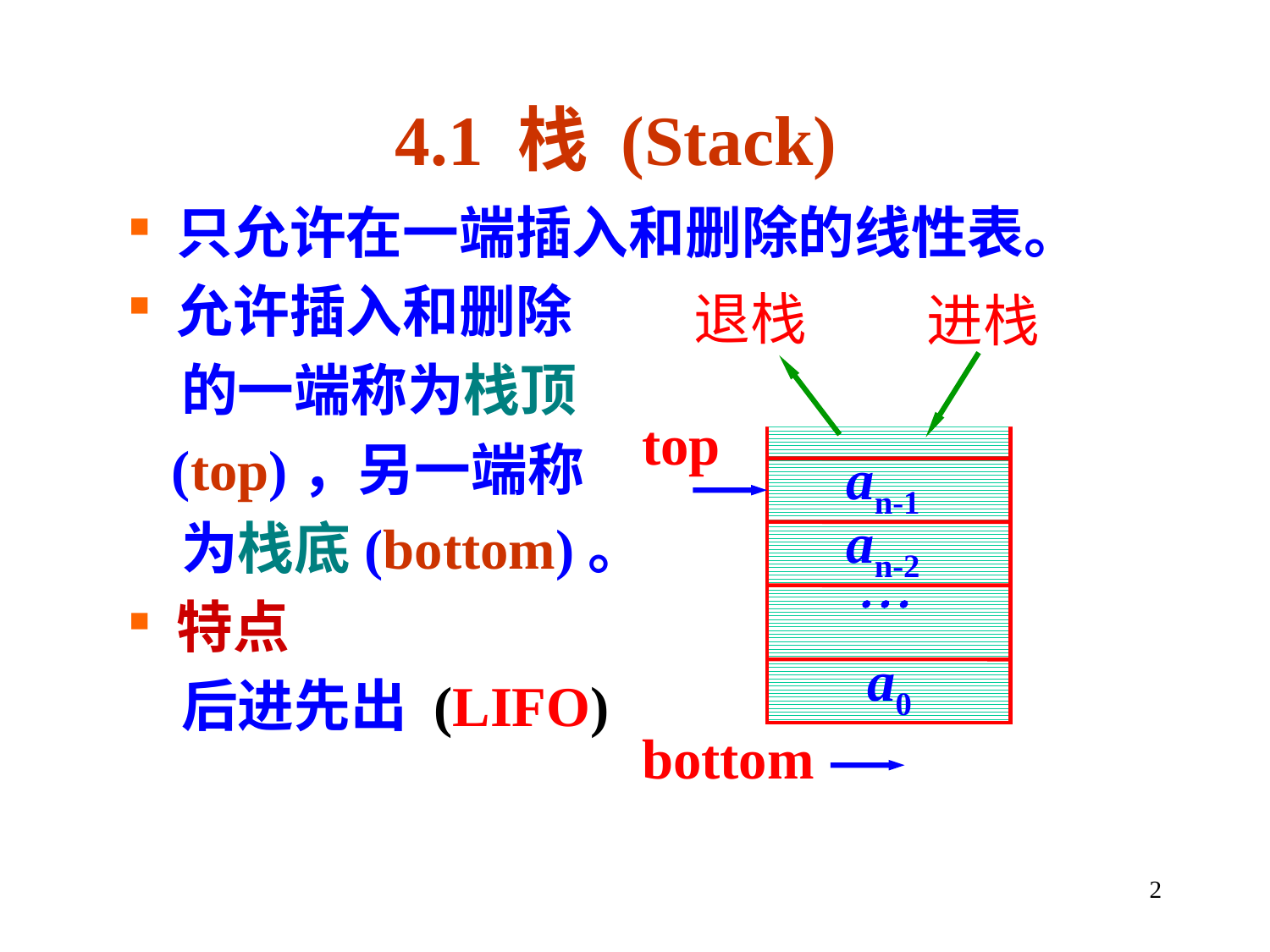

# 4.1 栈 (Stack)
只允许在一端插入和删除的线性表。
允许插入和删除
   的一端称为栈顶
   (top)，另一端称
   为栈底(bottom)。
特点
   后进先出 (LIFO)
退栈
进栈

top

an-1

an-2

…

a0

bottom

2